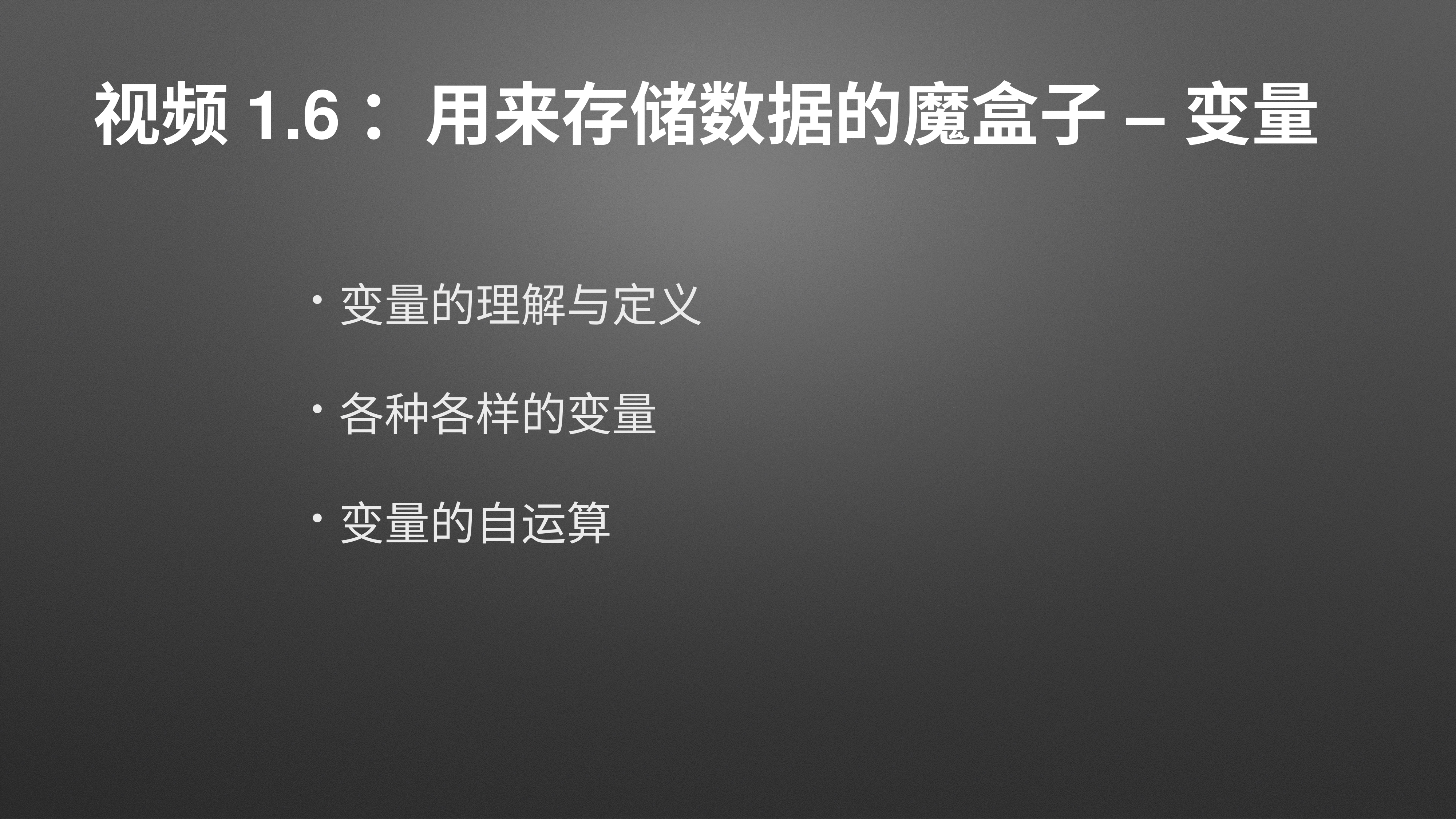

# 视频1.6：用来存储数据的魔盒子 – 变量
变量的理解与定义
各种各样的变量
变量的自运算